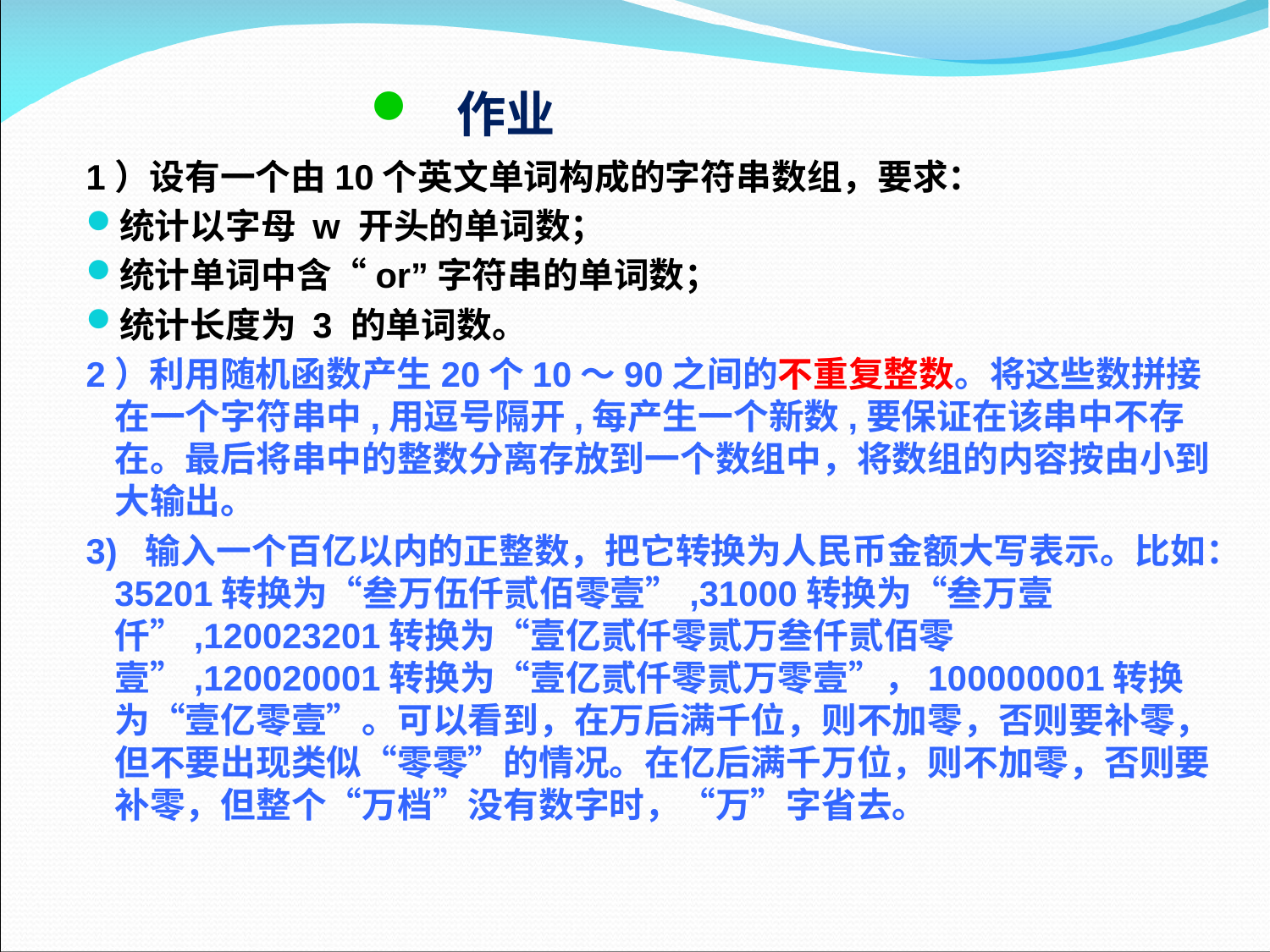

# 作业
1）设有一个由10个英文单词构成的字符串数组，要求：
统计以字母 w 开头的单词数；
统计单词中含“or”字符串的单词数；
统计长度为 3 的单词数。
2）利用随机函数产生20个10～90之间的不重复整数。将这些数拼接在一个字符串中,用逗号隔开,每产生一个新数,要保证在该串中不存在。最后将串中的整数分离存放到一个数组中，将数组的内容按由小到大输出。
3)  输入一个百亿以内的正整数，把它转换为人民币金额大写表示。比如：35201转换为“叁万伍仟贰佰零壹”,31000转换为“叁万壹仟”,120023201转换为“壹亿贰仟零贰万叁仟贰佰零壹”,120020001转换为“壹亿贰仟零贰万零壹”，100000001转换为“壹亿零壹”。可以看到，在万后满千位，则不加零，否则要补零，但不要出现类似“零零”的情况。在亿后满千万位，则不加零，否则要补零，但整个“万档”没有数字时，“万”字省去。